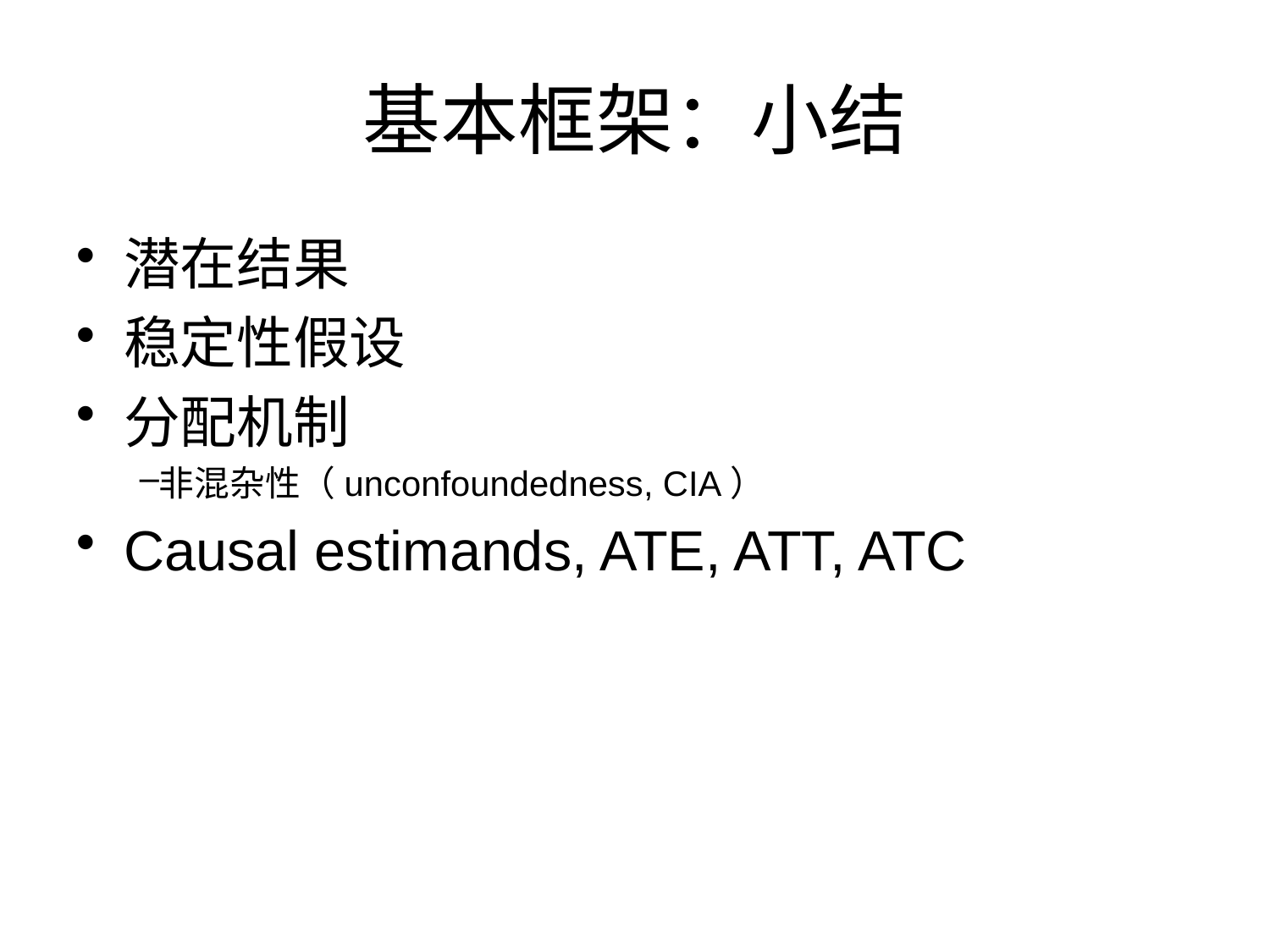

# 基本框架：小结
潜在结果
稳定性假设
分配机制
非混杂性（unconfoundedness, CIA）
Causal estimands, ATE, ATT, ATC